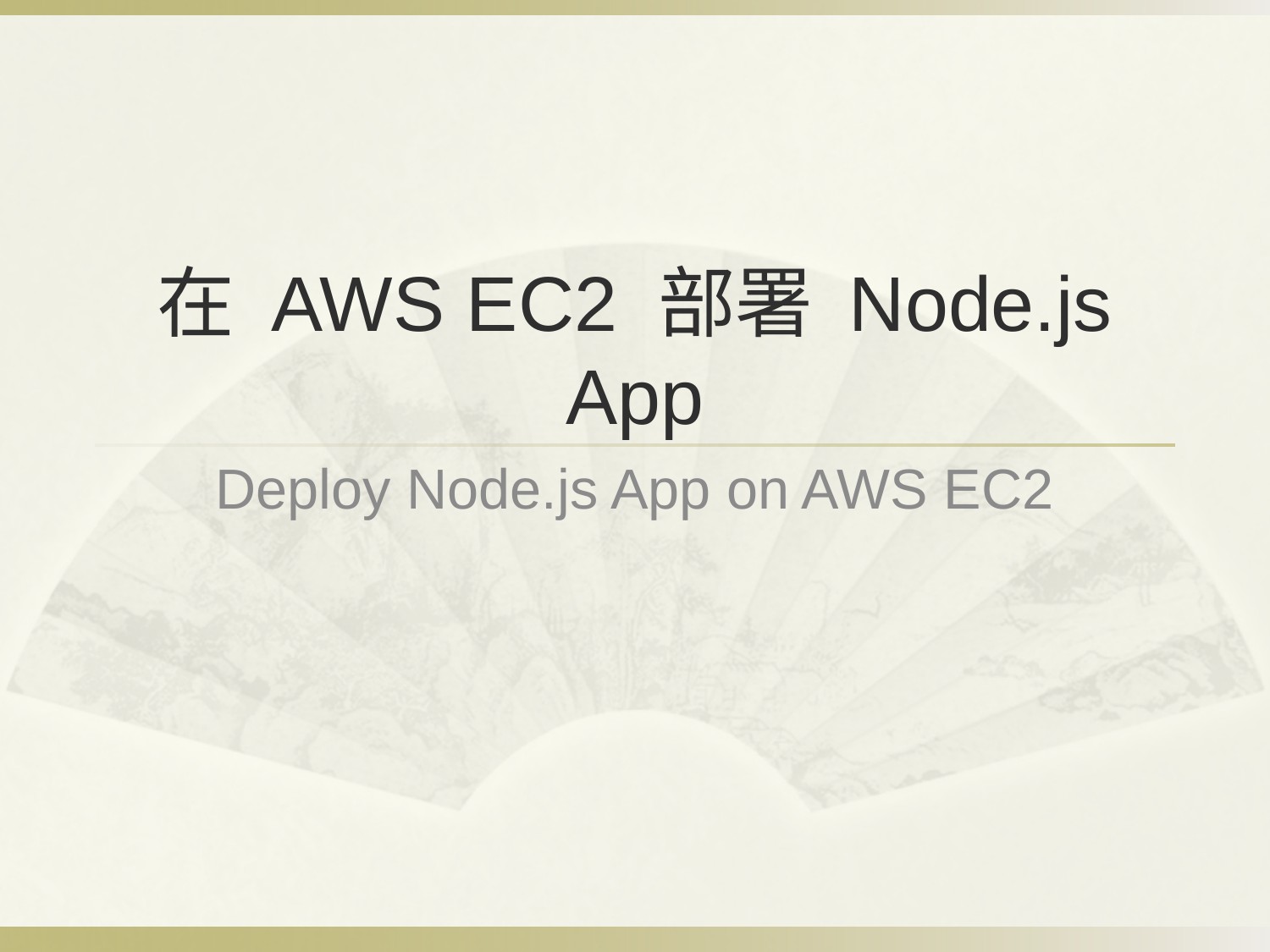

# 在 AWS EC2 部署 Node.js App
Deploy Node.js App on AWS EC2